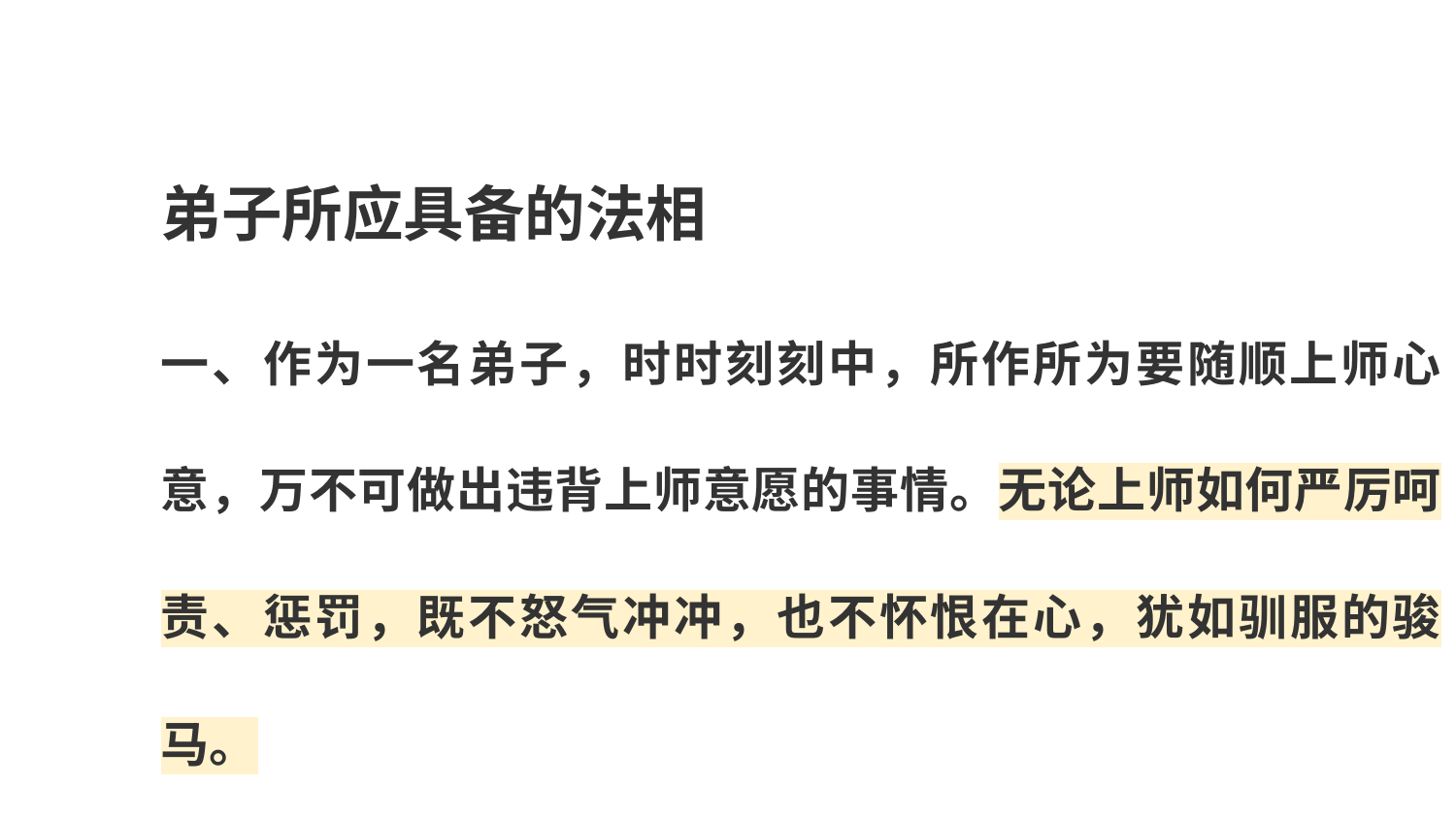

弟子所应具备的法相
一、作为一名弟子，时时刻刻中，所作所为要随顺上师心意，万不可做出违背上师意愿的事情。无论上师如何严厉呵责、惩罚，既不怒气冲冲，也不怀恨在心，犹如驯服的骏马。